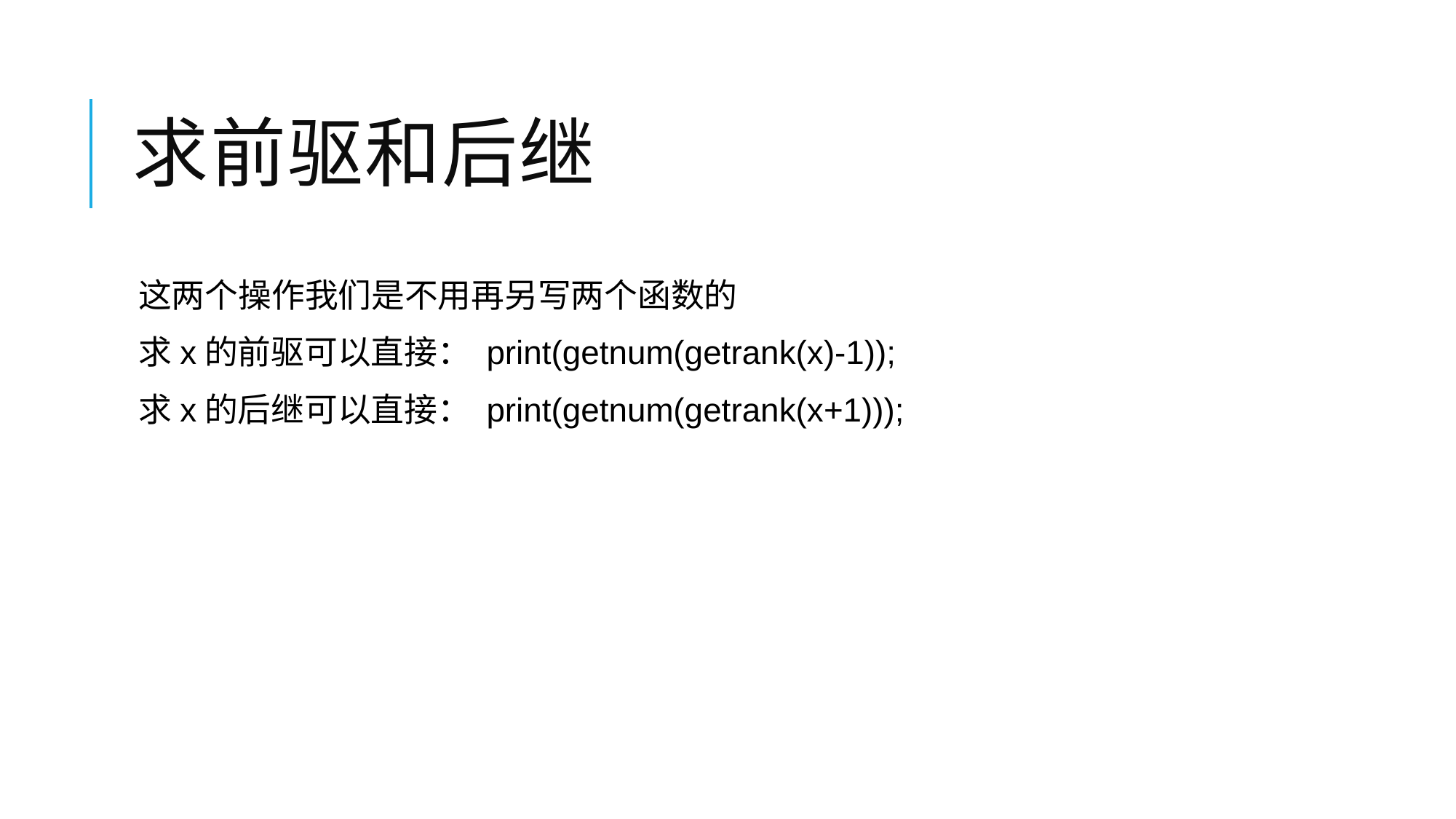

# 求前驱和后继
这两个操作我们是不用再另写两个函数的
求x的前驱可以直接： print(getnum(getrank(x)-1));
求x的后继可以直接： print(getnum(getrank(x+1)));